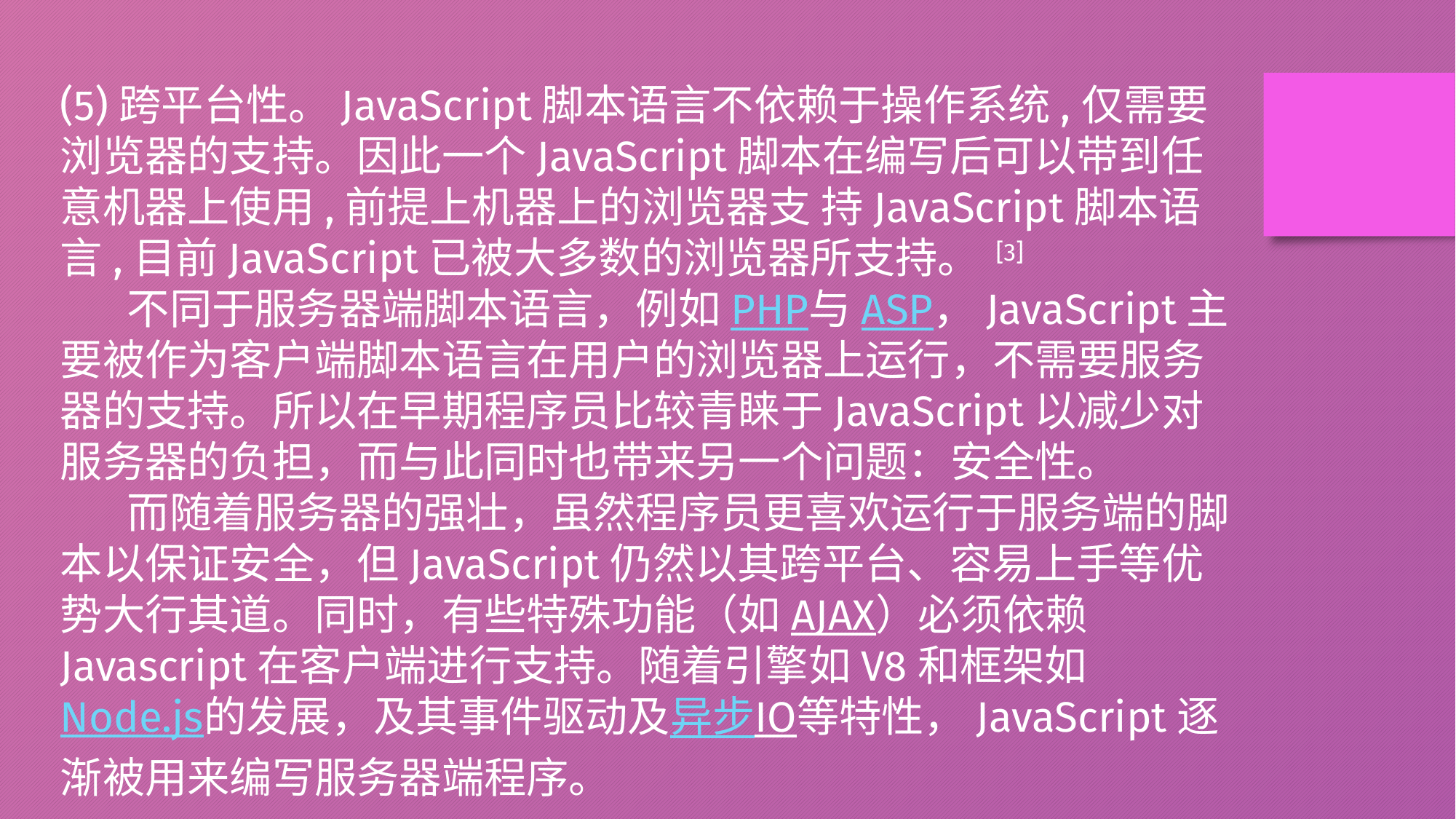

(5)跨平台性。JavaScript脚本语言不依赖于操作系统,仅需要浏览器的支持。因此一个JavaScript脚本在编写后可以带到任意机器上使用,前提上机器上的浏览器支 持JavaScript脚本语言,目前JavaScript已被大多数的浏览器所支持。 [3]
      不同于服务器端脚本语言，例如PHP与ASP，JavaScript主要被作为客户端脚本语言在用户的浏览器上运行，不需要服务器的支持。所以在早期程序员比较青睐于JavaScript以减少对服务器的负担，而与此同时也带来另一个问题：安全性。
      而随着服务器的强壮，虽然程序员更喜欢运行于服务端的脚本以保证安全，但JavaScript仍然以其跨平台、容易上手等优势大行其道。同时，有些特殊功能（如AJAX）必须依赖Javascript在客户端进行支持。随着引擎如V8和框架如Node.js的发展，及其事件驱动及异步IO等特性，JavaScript逐渐被用来编写服务器端程序。